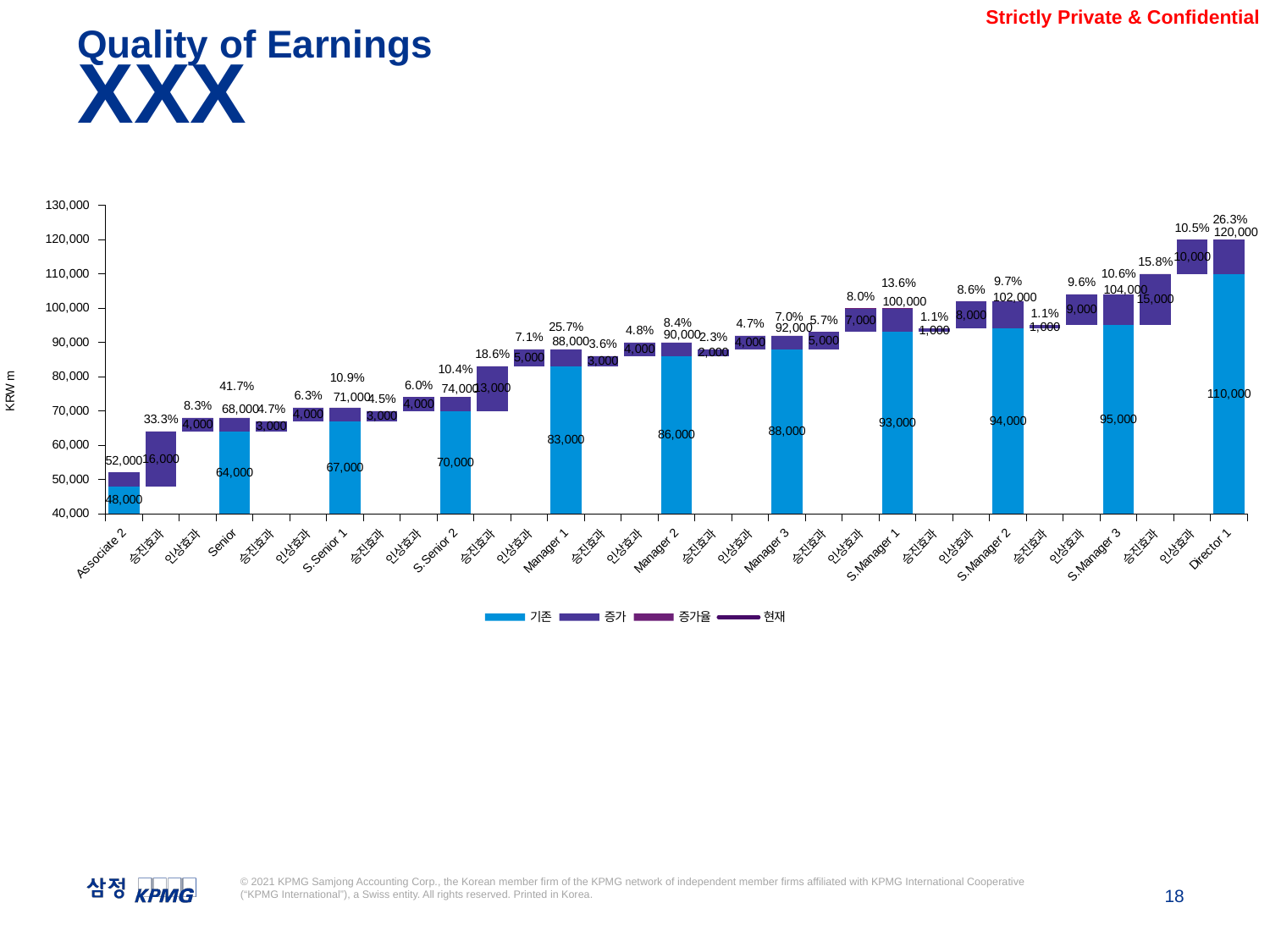

Quality of Earnings
XXX

### Chart

| Category | 기존 | 증가 | 증가율 | 현재 |
|---|---|---|---|---|
| Associate 2 | 48000.0 | 4000.0 | None | 52000.0 |
| 승진효과 | 48000.0 | 16000.0 | 0.3333333333333333 | None |
| 인상효과 | 64000.0 | 4000.0 | 0.08333333333333333 | None |
| Senior | 64000.0 | 4000.0 | 0.41666666666666663 | 68000.0 |
| 승진효과 | 64000.0 | 3000.0 | 0.046875 | None |
| 인상효과 | 67000.0 | 4000.0 | 0.0625 | None |
| S.Senior 1 | 67000.0 | 4000.0 | 0.109375 | 71000.0 |
| 승진효과 | 67000.0 | 3000.0 | 0.04477611940298507 | None |
| 인상효과 | 70000.0 | 4000.0 | 0.05970149253731343 | None |
| S.Senior 2 | 70000.0 | 4000.0 | 0.1044776119402985 | 74000.0 |
| 승진효과 | 70000.0 | 13000.0 | 0.18571428571428572 | None |
| 인상효과 | 83000.0 | 5000.0 | 0.07142857142857142 | None |
| Manager 1 | 83000.0 | 5000.0 | 0.2571428571428571 | 88000.0 |
| 승진효과 | 83000.0 | 3000.0 | 0.03614457831325301 | None |
| 인상효과 | 86000.0 | 4000.0 | 0.04819277108433735 | None |
| Manager 2 | 86000.0 | 4000.0 | 0.08433734939759036 | 90000.0 |
| 승진효과 | 86000.0 | 2000.0 | 0.023255813953488372 | None |
| 인상효과 | 88000.0 | 4000.0 | 0.046511627906976744 | None |
| Manager 3 | 88000.0 | 4000.0 | 0.06976744186046512 | 92000.0 |
| 승진효과 | 88000.0 | 5000.0 | 0.056818181818181816 | None |
| 인상효과 | 93000.0 | 7000.0 | 0.07954545454545454 | None |
| S.Manager 1 | 93000.0 | 7000.0 | 0.13636363636363635 | 100000.0 |
| 승진효과 | 93000.0 | 1000.0 | 0.010752688172043012 | None |
| 인상효과 | 94000.0 | 8000.0 | 0.08602150537634409 | None |
| S.Manager 2 | 94000.0 | 8000.0 | 0.09677419354838711 | 102000.0 |
| 승진효과 | 94000.0 | 1000.0 | 0.010638297872340425 | None |
| 인상효과 | 95000.0 | 9000.0 | 0.09574468085106383 | None |
| S.Manager 3 | 95000.0 | 9000.0 | 0.10638297872340426 | 104000.0 |
| 승진효과 | 95000.0 | 15000.0 | 0.15789473684210525 | None |
| 인상효과 | 110000.0 | 10000.0 | 0.10526315789473684 | None |
| Director 1 | 110000.0 | 10000.0 | 0.2631578947368421 | 120000.0 |